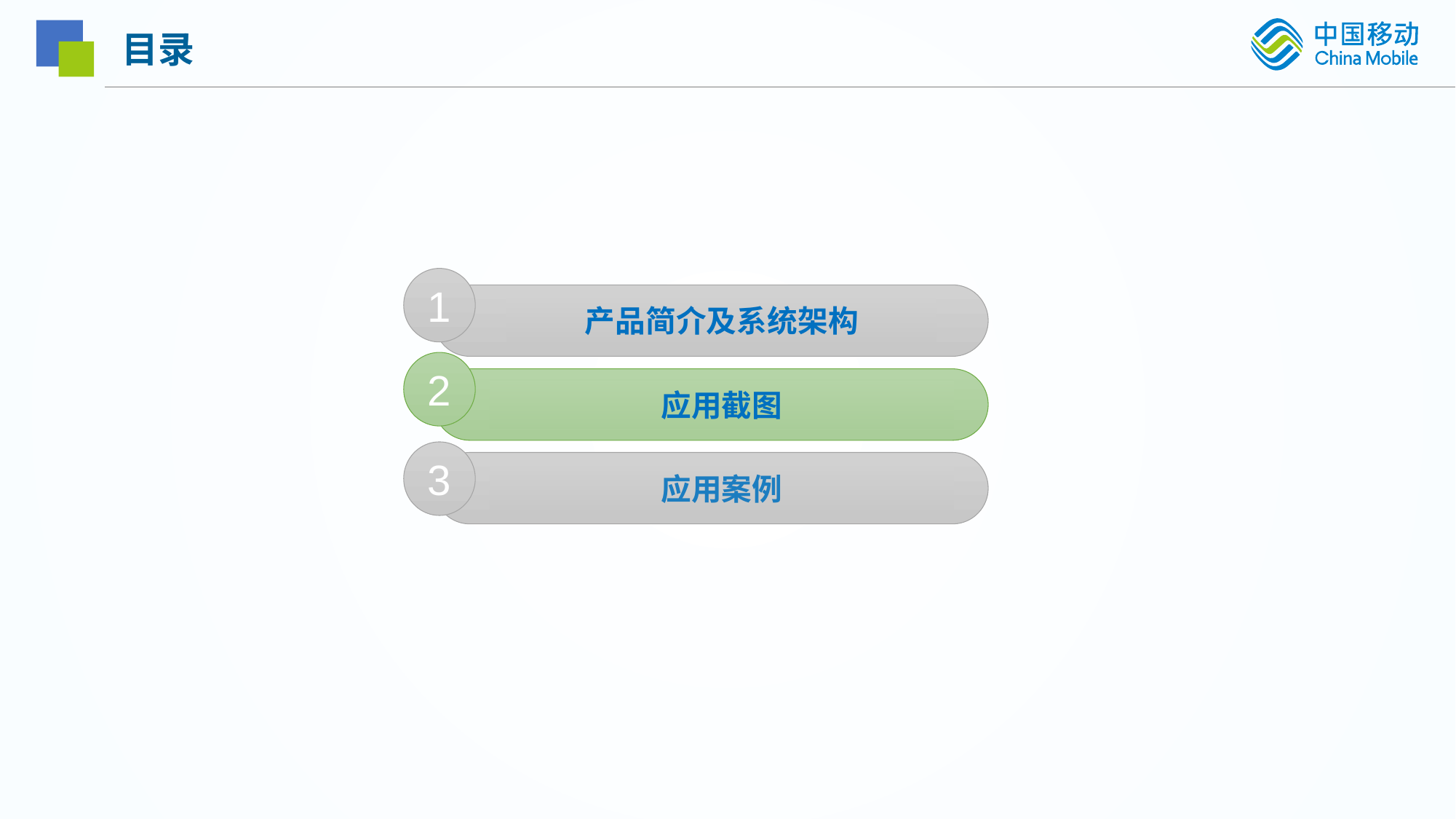

目录
1

产品简介及系统架构
2

应用截图
3

应用案例